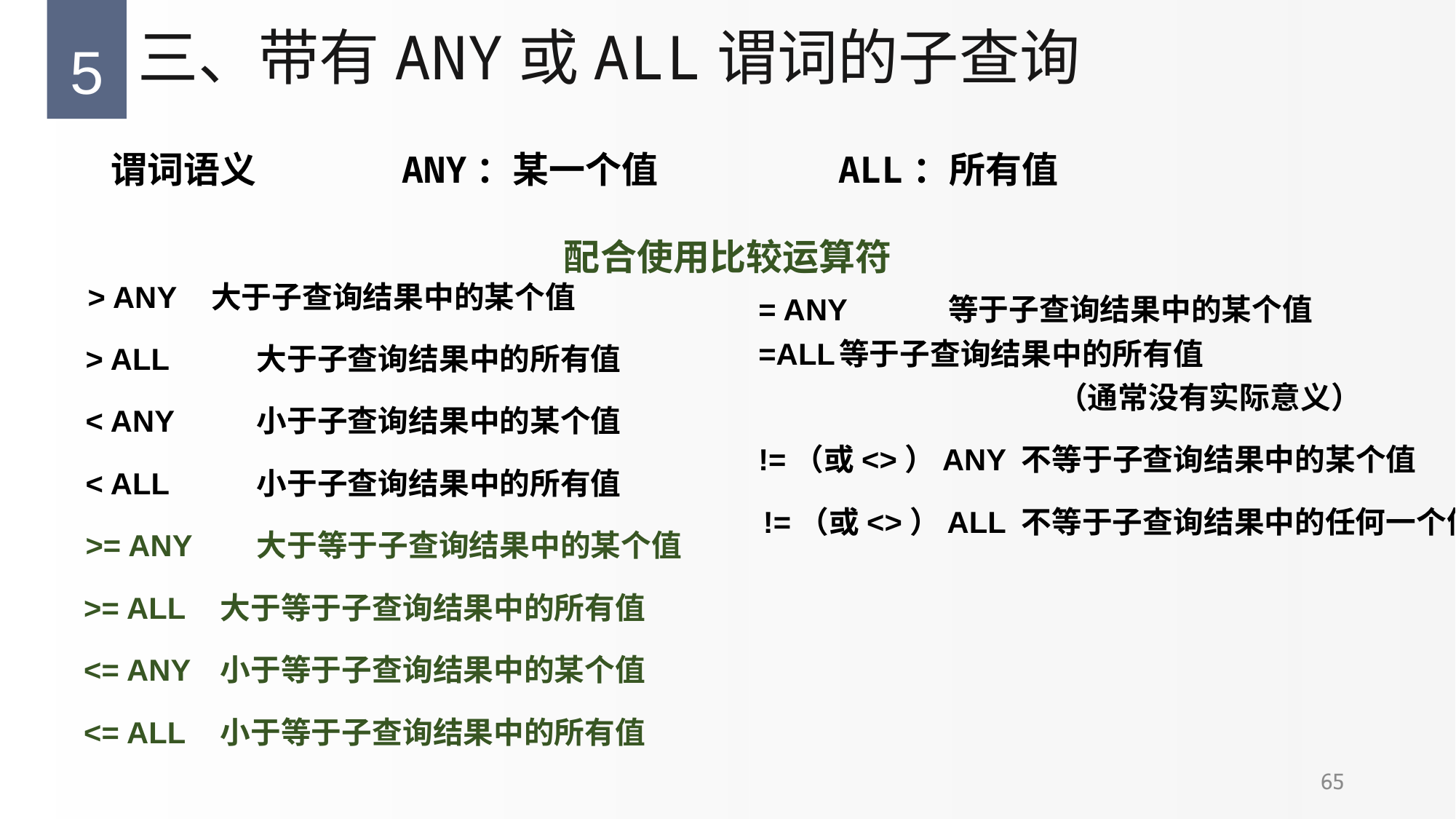

# 三、带有ANY或ALL谓词的子查询
谓词语义		ANY：某一个值		ALL：所有值
配合使用比较运算符
       > ANY	大于子查询结果中的某个值
> ALL	大于子查询结果中的所有值
< ANY	小于子查询结果中的某个值
< ALL	小于子查询结果中的所有值
>= ANY 	大于等于子查询结果中的某个值
>= ALL	大于等于子查询结果中的所有值
<= ANY	小于等于子查询结果中的某个值
<= ALL	小于等于子查询结果中的所有值

= ANY	等于子查询结果中的某个值
=ALL	等于子查询结果中的所有值
			（通常没有实际意义）
!=（或<>）ANY 不等于子查询结果中的某个值
!=（或<>）ALL 不等于子查询结果中的任何一个值

65